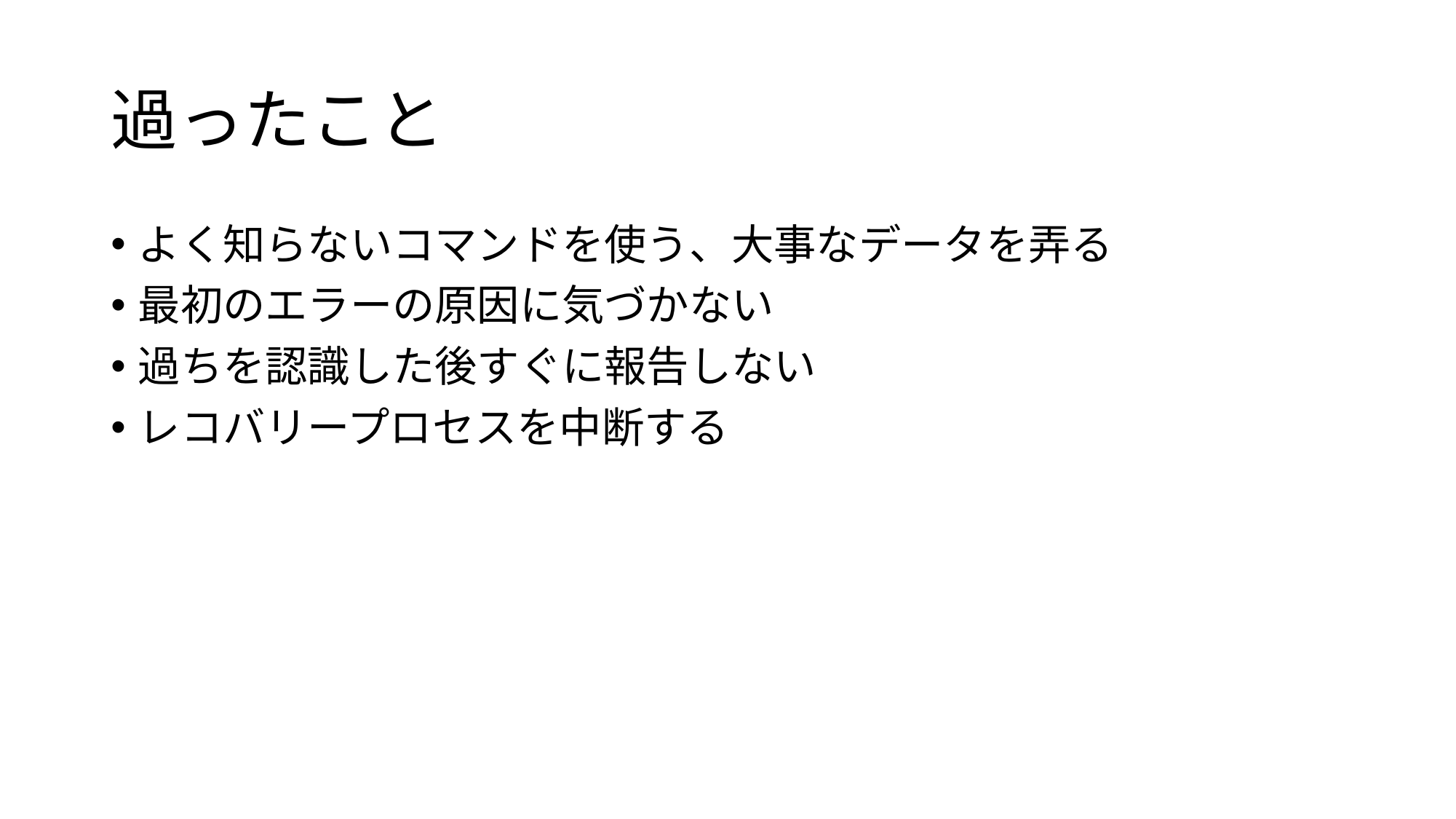

# 過ったこと
よく知らないコマンドを使う、大事なデータを弄る
最初のエラーの原因に気づかない
過ちを認識した後すぐに報告しない
レコバリープロセスを中断する